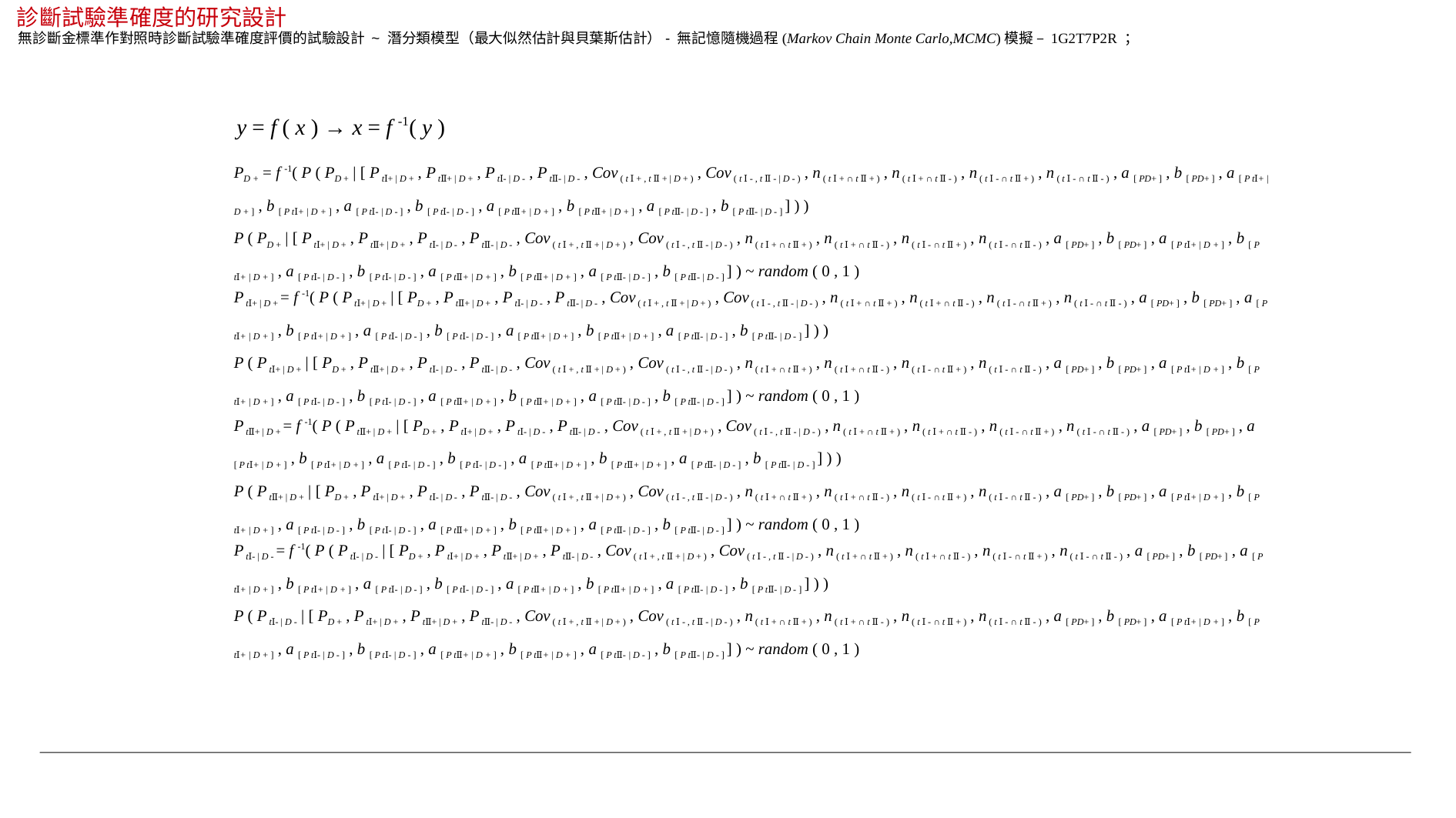

診斷試驗準確度的研究設計
無診斷金標準作對照時診斷試驗準確度評價的試驗設計 ~ 潛分類模型（最大似然估計與貝葉斯估計）- 無記憶隨機過程(Markov Chain Monte Carlo,MCMC)模擬 – 1G2T7P2R ；
y = f ( x ) → x = f -1( y )
PD + = f -1( P ( PD + | [ P tⅠ+ | D + , P tⅡ+ | D + , P tⅠ- | D - , P tⅡ- | D - , Cov ( t Ⅰ + , t Ⅱ + | D + ) , Cov ( t Ⅰ - , t Ⅱ - | D - ) , n ( t Ⅰ + ∩ t Ⅱ + ) , n ( t Ⅰ + ∩ t Ⅱ - ) , n ( t Ⅰ - ∩ t Ⅱ + ) , n ( t Ⅰ - ∩ t Ⅱ - ) , a [ PD+ ] , b [ PD+ ] , a [ P tⅠ+ | D + ] , b [ P tⅠ+ | D + ] , a [ P tⅠ- | D - ] , b [ P tⅠ- | D - ] , a [ P tⅡ+ | D + ] , b [ P tⅡ+ | D + ] , a [ P tⅡ- | D - ] , b [ P tⅡ- | D - ] ] ) )
P ( PD + | [ P tⅠ+ | D + , P tⅡ+ | D + , P tⅠ- | D - , P tⅡ- | D - , Cov ( t Ⅰ + , t Ⅱ + | D + ) , Cov ( t Ⅰ - , t Ⅱ - | D - ) , n ( t Ⅰ + ∩ t Ⅱ + ) , n ( t Ⅰ + ∩ t Ⅱ - ) , n ( t Ⅰ - ∩ t Ⅱ + ) , n ( t Ⅰ - ∩ t Ⅱ - ) , a [ PD+ ] , b [ PD+ ] , a [ P tⅠ+ | D + ] , b [ P tⅠ+ | D + ] , a [ P tⅠ- | D - ] , b [ P tⅠ- | D - ] , a [ P tⅡ+ | D + ] , b [ P tⅡ+ | D + ] , a [ P tⅡ- | D - ] , b [ P tⅡ- | D - ] ] ) ~ random ( 0 , 1 )
P tⅠ+ | D + = f -1( P ( P tⅠ+ | D + | [ PD + , P tⅡ+ | D + , P tⅠ- | D - , P tⅡ- | D - , Cov ( t Ⅰ + , t Ⅱ + | D + ) , Cov ( t Ⅰ - , t Ⅱ - | D - ) , n ( t Ⅰ + ∩ t Ⅱ + ) , n ( t Ⅰ + ∩ t Ⅱ - ) , n ( t Ⅰ - ∩ t Ⅱ + ) , n ( t Ⅰ - ∩ t Ⅱ - ) , a [ PD+ ] , b [ PD+ ] , a [ P tⅠ+ | D + ] , b [ P tⅠ+ | D + ] , a [ P tⅠ- | D - ] , b [ P tⅠ- | D - ] , a [ P tⅡ+ | D + ] , b [ P tⅡ+ | D + ] , a [ P tⅡ- | D - ] , b [ P tⅡ- | D - ] ] ) )
P ( P tⅠ+ | D + | [ PD + , P tⅡ+ | D + , P tⅠ- | D - , P tⅡ- | D - , Cov ( t Ⅰ + , t Ⅱ + | D + ) , Cov ( t Ⅰ - , t Ⅱ - | D - ) , n ( t Ⅰ + ∩ t Ⅱ + ) , n ( t Ⅰ + ∩ t Ⅱ - ) , n ( t Ⅰ - ∩ t Ⅱ + ) , n ( t Ⅰ - ∩ t Ⅱ - ) , a [ PD+ ] , b [ PD+ ] , a [ P tⅠ+ | D + ] , b [ P tⅠ+ | D + ] , a [ P tⅠ- | D - ] , b [ P tⅠ- | D - ] , a [ P tⅡ+ | D + ] , b [ P tⅡ+ | D + ] , a [ P tⅡ- | D - ] , b [ P tⅡ- | D - ] ] ) ~ random ( 0 , 1 )
P tⅡ+ | D + = f -1( P ( P tⅡ+ | D + | [ PD + , P tⅠ+ | D + , P tⅠ- | D - , P tⅡ- | D - , Cov ( t Ⅰ + , t Ⅱ + | D + ) , Cov ( t Ⅰ - , t Ⅱ - | D - ) , n ( t Ⅰ + ∩ t Ⅱ + ) , n ( t Ⅰ + ∩ t Ⅱ - ) , n ( t Ⅰ - ∩ t Ⅱ + ) , n ( t Ⅰ - ∩ t Ⅱ - ) , a [ PD+ ] , b [ PD+ ] , a [ P tⅠ+ | D + ] , b [ P tⅠ+ | D + ] , a [ P tⅠ- | D - ] , b [ P tⅠ- | D - ] , a [ P tⅡ+ | D + ] , b [ P tⅡ+ | D + ] , a [ P tⅡ- | D - ] , b [ P tⅡ- | D - ] ] ) )
P ( P tⅡ+ | D + | [ PD + , P tⅠ+ | D + , P tⅠ- | D - , P tⅡ- | D - , Cov ( t Ⅰ + , t Ⅱ + | D + ) , Cov ( t Ⅰ - , t Ⅱ - | D - ) , n ( t Ⅰ + ∩ t Ⅱ + ) , n ( t Ⅰ + ∩ t Ⅱ - ) , n ( t Ⅰ - ∩ t Ⅱ + ) , n ( t Ⅰ - ∩ t Ⅱ - ) , a [ PD+ ] , b [ PD+ ] , a [ P tⅠ+ | D + ] , b [ P tⅠ+ | D + ] , a [ P tⅠ- | D - ] , b [ P tⅠ- | D - ] , a [ P tⅡ+ | D + ] , b [ P tⅡ+ | D + ] , a [ P tⅡ- | D - ] , b [ P tⅡ- | D - ] ] ) ~ random ( 0 , 1 )
P tⅠ- | D - = f -1( P ( P tⅠ- | D - | [ PD + , P tⅠ+ | D + , P tⅡ+ | D + , P tⅡ- | D - , Cov ( t Ⅰ + , t Ⅱ + | D + ) , Cov ( t Ⅰ - , t Ⅱ - | D - ) , n ( t Ⅰ + ∩ t Ⅱ + ) , n ( t Ⅰ + ∩ t Ⅱ - ) , n ( t Ⅰ - ∩ t Ⅱ + ) , n ( t Ⅰ - ∩ t Ⅱ - ) , a [ PD+ ] , b [ PD+ ] , a [ P tⅠ+ | D + ] , b [ P tⅠ+ | D + ] , a [ P tⅠ- | D - ] , b [ P tⅠ- | D - ] , a [ P tⅡ+ | D + ] , b [ P tⅡ+ | D + ] , a [ P tⅡ- | D - ] , b [ P tⅡ- | D - ] ] ) )
P ( P tⅠ- | D - | [ PD + , P tⅠ+ | D + , P tⅡ+ | D + , P tⅡ- | D - , Cov ( t Ⅰ + , t Ⅱ + | D + ) , Cov ( t Ⅰ - , t Ⅱ - | D - ) , n ( t Ⅰ + ∩ t Ⅱ + ) , n ( t Ⅰ + ∩ t Ⅱ - ) , n ( t Ⅰ - ∩ t Ⅱ + ) , n ( t Ⅰ - ∩ t Ⅱ - ) , a [ PD+ ] , b [ PD+ ] , a [ P tⅠ+ | D + ] , b [ P tⅠ+ | D + ] , a [ P tⅠ- | D - ] , b [ P tⅠ- | D - ] , a [ P tⅡ+ | D + ] , b [ P tⅡ+ | D + ] , a [ P tⅡ- | D - ] , b [ P tⅡ- | D - ] ] ) ~ random ( 0 , 1 )